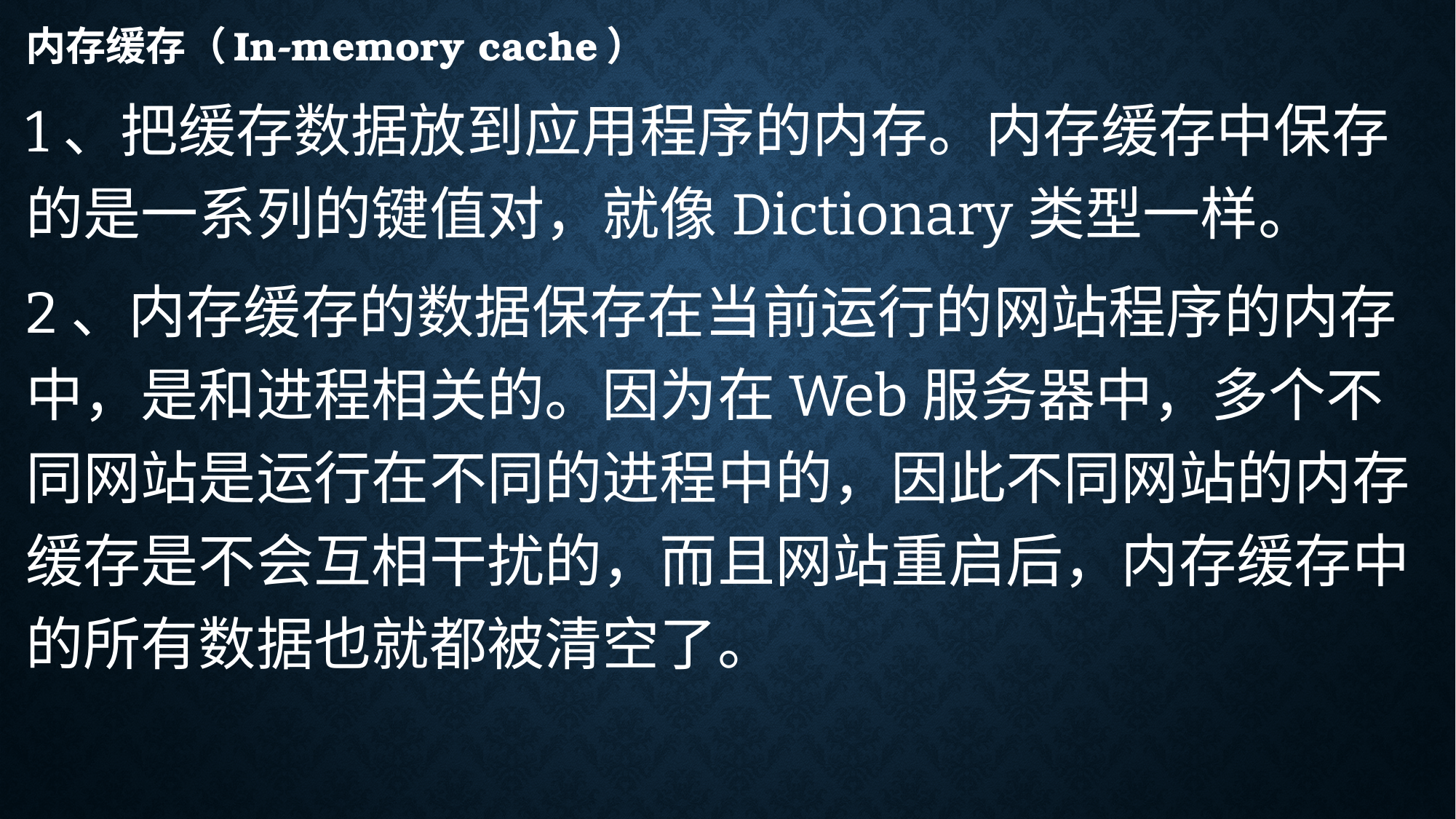

# 内存缓存（In-memory cache）
1、把缓存数据放到应用程序的内存。内存缓存中保存的是一系列的键值对，就像Dictionary类型一样。
2、内存缓存的数据保存在当前运行的网站程序的内存中，是和进程相关的。因为在Web服务器中，多个不同网站是运行在不同的进程中的，因此不同网站的内存缓存是不会互相干扰的，而且网站重启后，内存缓存中的所有数据也就都被清空了。